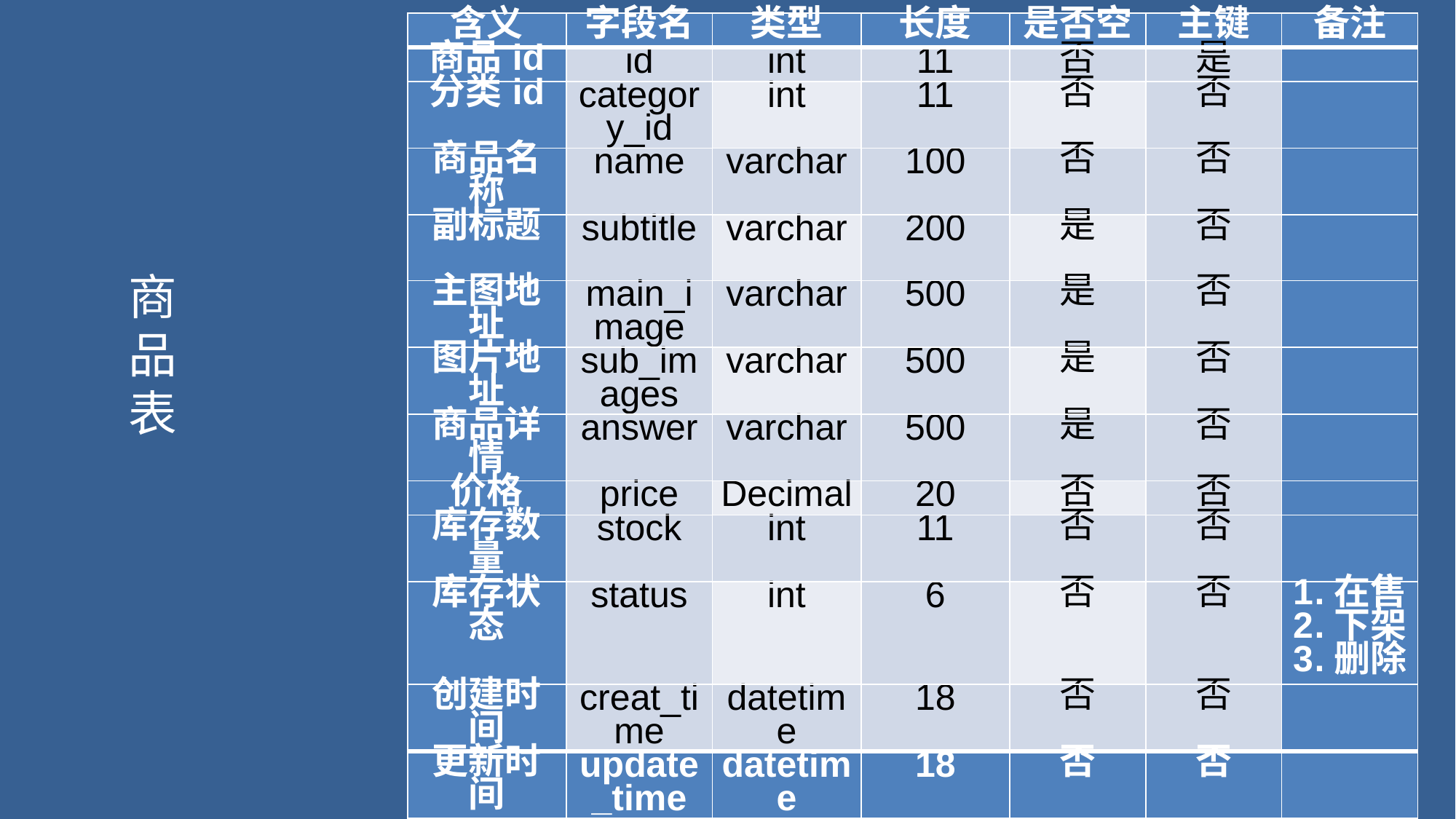

| 含义 | 字段名 | 类型 | 长度 | 是否空 | 主键 | 备注 |
| --- | --- | --- | --- | --- | --- | --- |
| 商品id | id | int | 11 | 否 | 是 |  |
| 分类id | category\_id | int | 11 | 否 | 否 |  |
| 商品名称 | name | varchar | 100 | 否 | 否 |  |
| 副标题 | subtitle | varchar | 200 | 是 | 否 |  |
| 主图地址 | main\_image | varchar | 500 | 是 | 否 |  |
| 图片地址 | sub\_images | varchar | 500 | 是 | 否 |  |
| 商品详情 | answer | varchar | 500 | 是 | 否 |  |
| 价格 | price | Decimal | 20 | 否 | 否 |  |
| 库存数量 | stock | int | 11 | 否 | 否 |  |
| 库存状态 | status | int | 6 | 否 | 否 | 在售 下架 删除 |
| 创建时间 | creat\_time | datetime | 18 | 否 | 否 |  |
| 更新时间 | update\_time | datetime | 18 | 否 | 否 |  |
商品
表